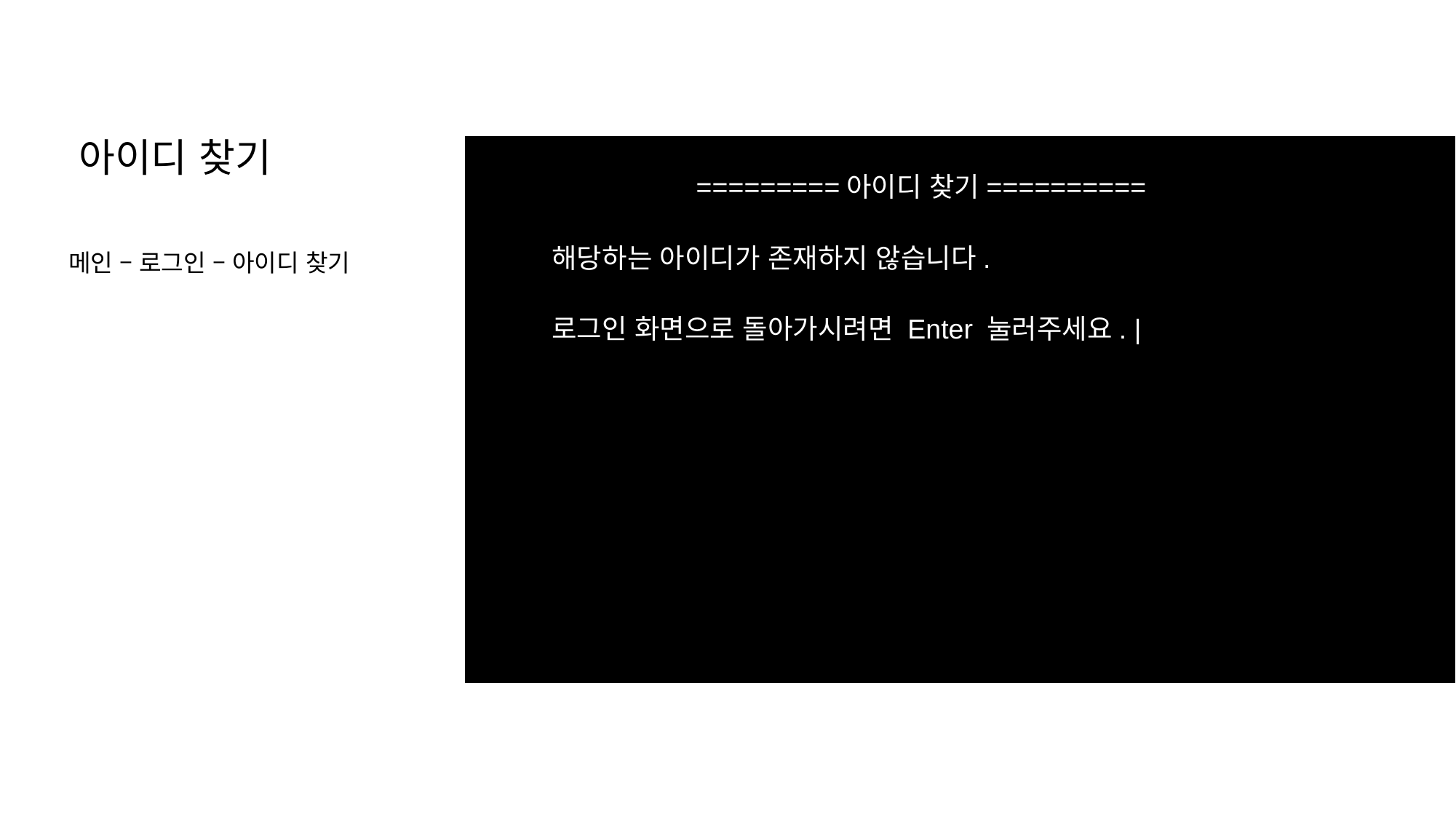

아이디 찾기

=========아이디 찾기==========
해당하는 아이디가 존재하지 않습니다.
메인 – 로그인 – 아이디 찾기
로그인 화면으로 돌아가시려면 Enter 눌러주세요. |